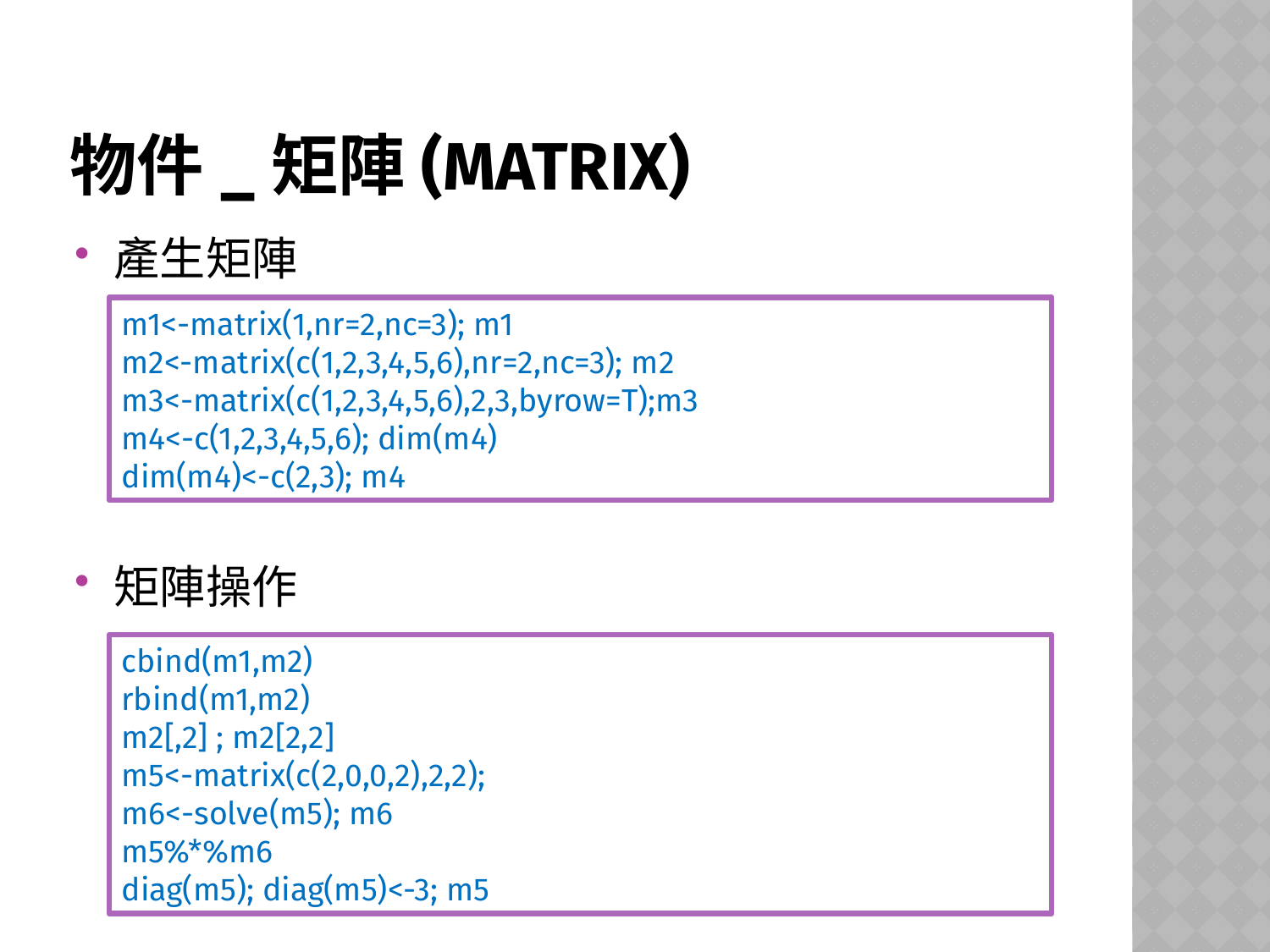

# 物件_矩陣(matrix)
產生矩陣

矩陣操作
m1<-matrix(1,nr=2,nc=3); m1
m2<-matrix(c(1,2,3,4,5,6),nr=2,nc=3); m2
m3<-matrix(c(1,2,3,4,5,6),2,3,byrow=T);m3
m4<-c(1,2,3,4,5,6); dim(m4)
dim(m4)<-c(2,3); m4
cbind(m1,m2)
rbind(m1,m2)
m2[,2] ; m2[2,2]
m5<-matrix(c(2,0,0,2),2,2);
m6<-solve(m5); m6
m5%*%m6
diag(m5); diag(m5)<-3; m5